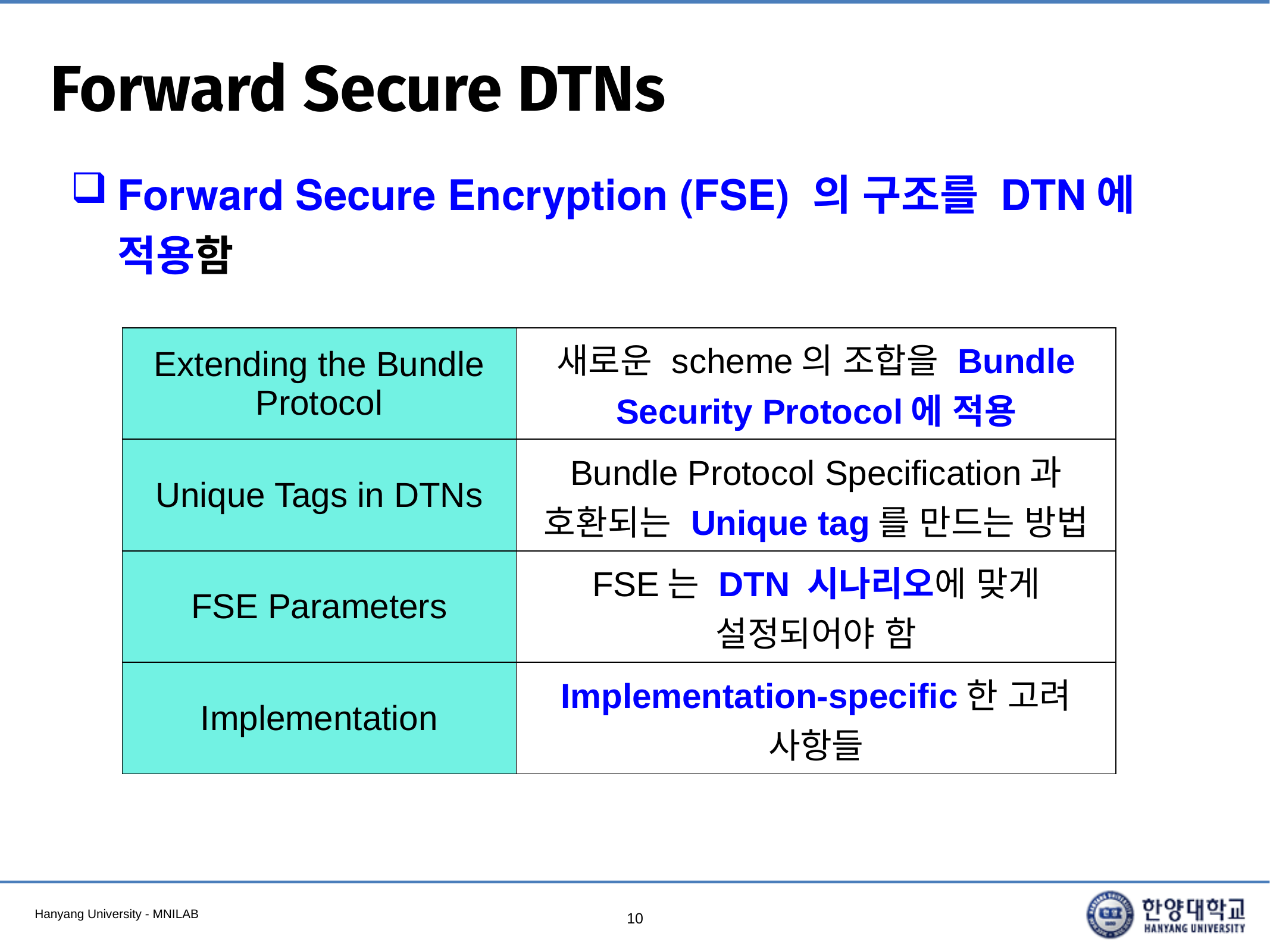

# Forward Secure DTNs
Forward Secure Encryption (FSE) 의 구조를 DTN에 적용함
| Extending the Bundle Protocol | 새로운 scheme의 조합을 Bundle Security Protocol에 적용 |
| --- | --- |
| Unique Tags in DTNs | Bundle Protocol Specification과 호환되는 Unique tag를 만드는 방법 |
| FSE Parameters | FSE는 DTN 시나리오에 맞게 설정되어야 함 |
| Implementation | Implementation-specific한 고려 사항들 |
10